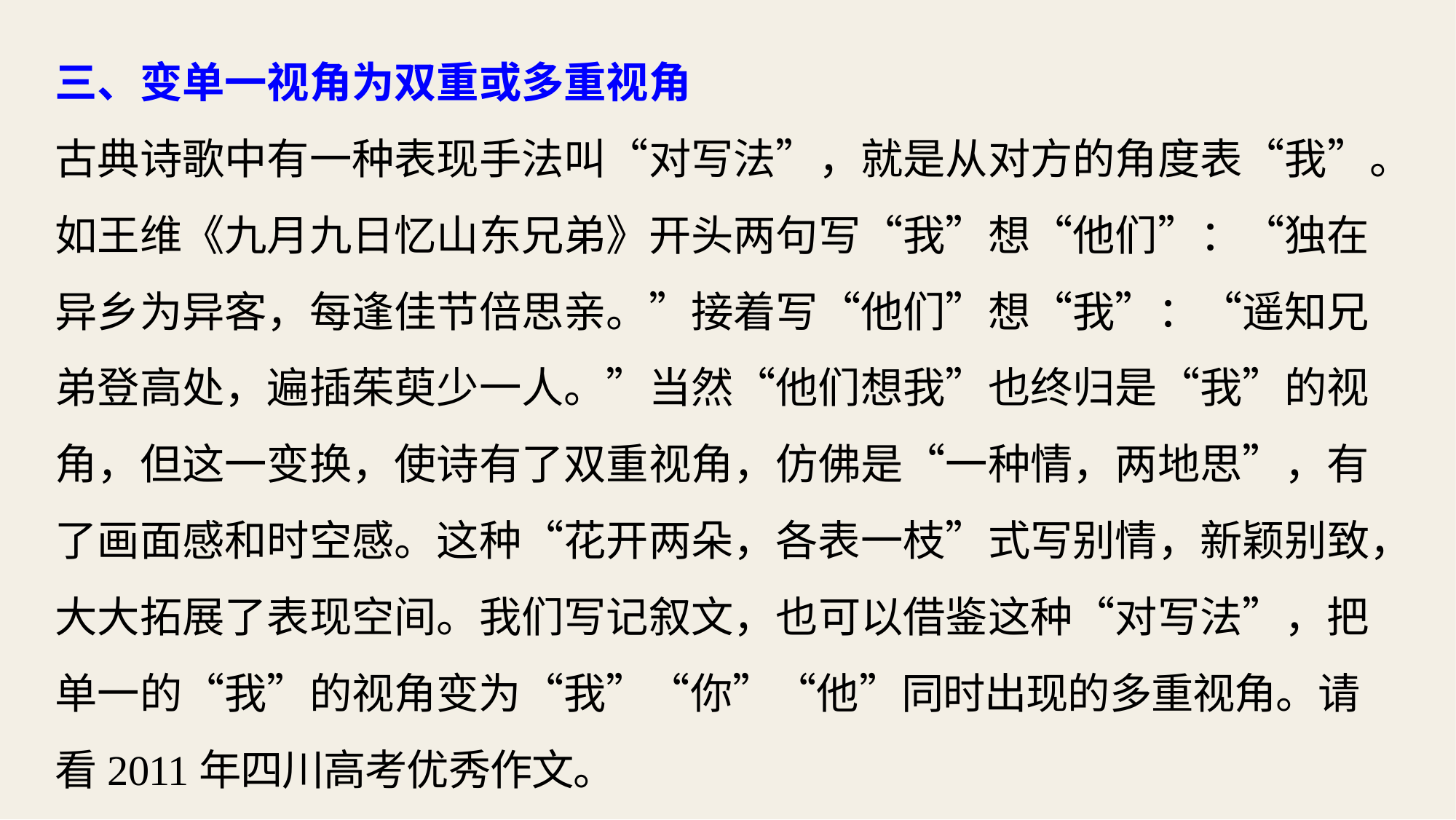

三、变单一视角为双重或多重视角
古典诗歌中有一种表现手法叫“对写法”，就是从对方的角度表“我”。如王维《九月九日忆山东兄弟》开头两句写“我”想“他们”：“独在异乡为异客，每逢佳节倍思亲。”接着写“他们”想“我”：“遥知兄弟登高处，遍插茱萸少一人。”当然“他们想我”也终归是“我”的视角，但这一变换，使诗有了双重视角，仿佛是“一种情，两地思”，有了画面感和时空感。这种“花开两朵，各表一枝”式写别情，新颖别致，大大拓展了表现空间。我们写记叙文，也可以借鉴这种“对写法”，把单一的“我”的视角变为“我”“你”“他”同时出现的多重视角。请看2011年四川高考优秀作文。